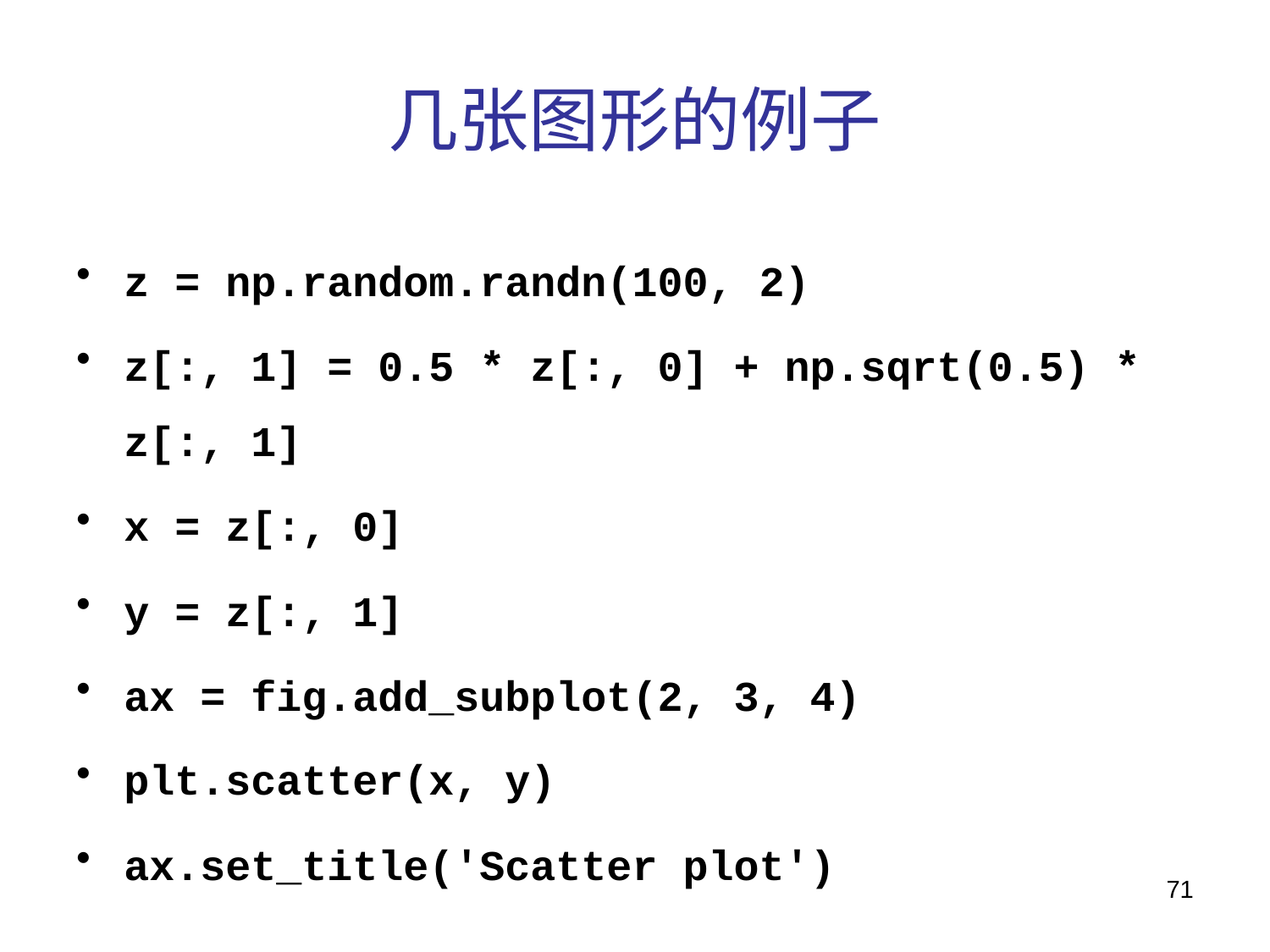

# 几张图形的例子
z = np.random.randn(100, 2)
z[:, 1] = 0.5 * z[:, 0] + np.sqrt(0.5) * z[:, 1]
x = z[:, 0]
y = z[:, 1]
ax = fig.add_subplot(2, 3, 4)
plt.scatter(x, y)
ax.set_title('Scatter plot')
71